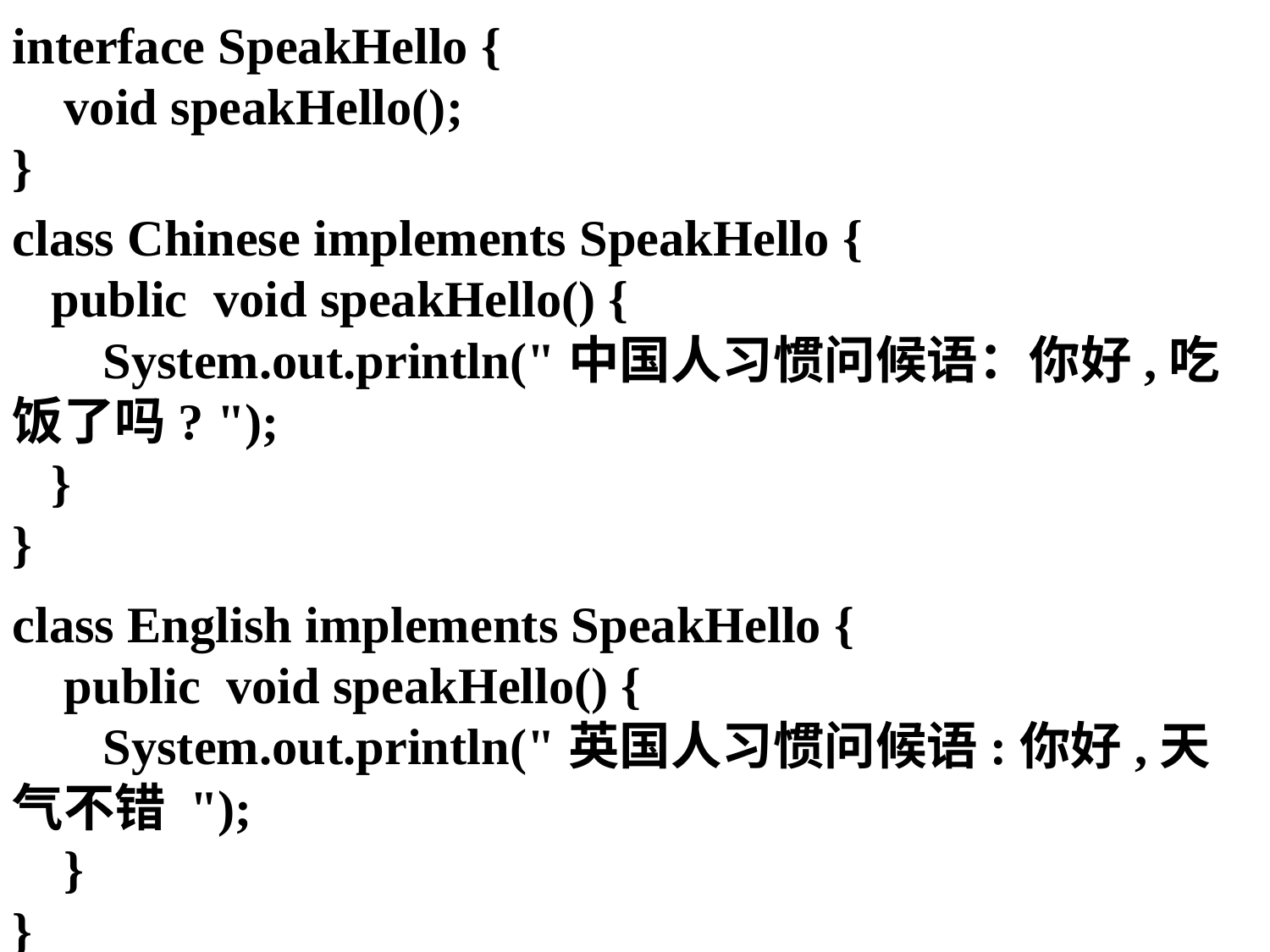

interface SpeakHello {
    void speakHello();
}
class Chinese implements SpeakHello {
   public  void speakHello() {
       System.out.println("中国人习惯问候语：你好,吃饭了吗? ");
   }
}
class English implements SpeakHello {
    public  void speakHello() {
       System.out.println("英国人习惯问候语:你好,天气不错 ");
    }
}